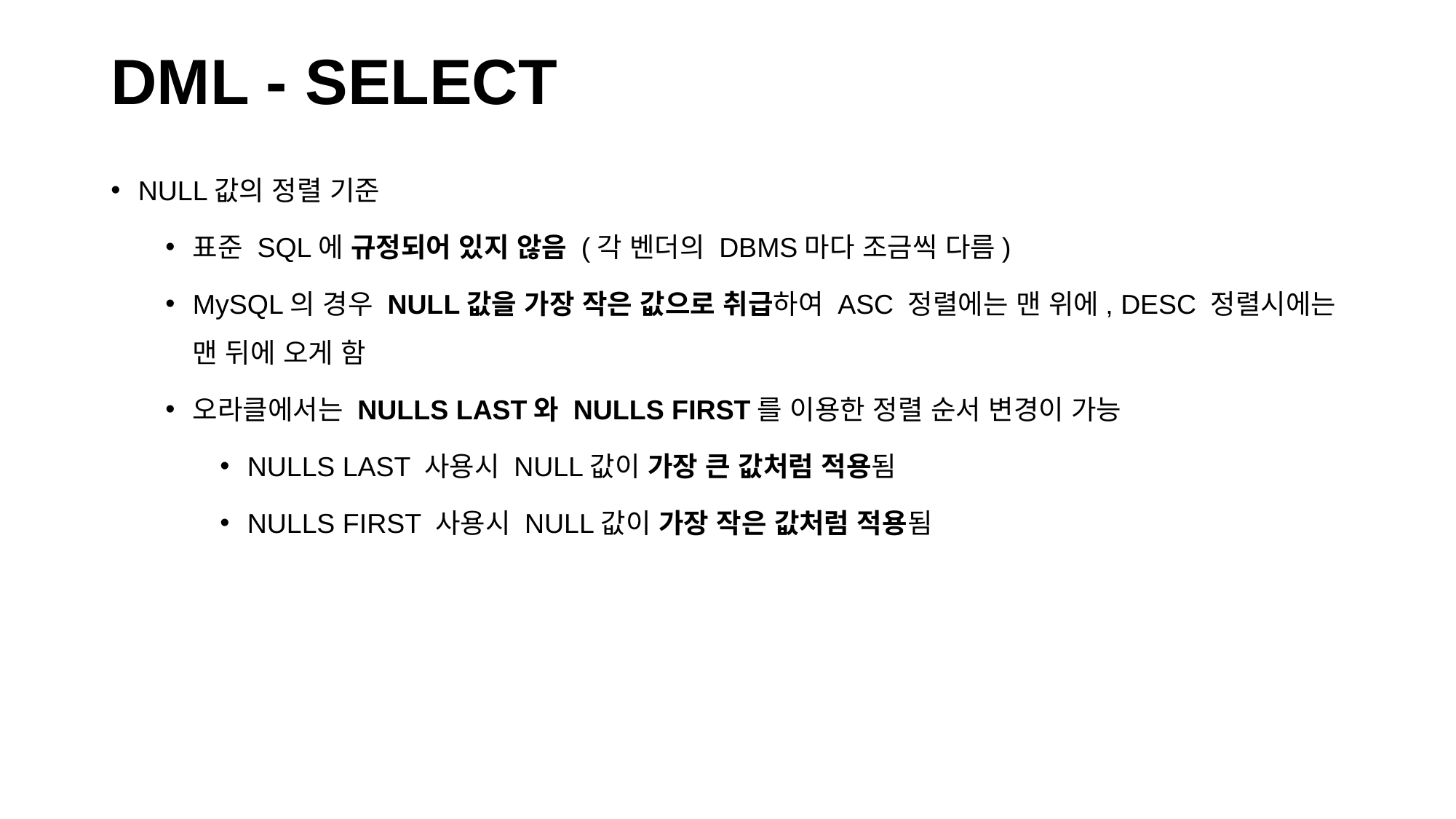

# DML - SELECT
NULL값의 정렬 기준
표준 SQL에 규정되어 있지 않음 (각 벤더의 DBMS마다 조금씩 다름)
MySQL의 경우 NULL값을 가장 작은 값으로 취급하여 ASC 정렬에는 맨 위에, DESC 정렬시에는 맨 뒤에 오게 함
오라클에서는 NULLS LAST와 NULLS FIRST를 이용한 정렬 순서 변경이 가능
NULLS LAST 사용시 NULL값이 가장 큰 값처럼 적용됨
NULLS FIRST 사용시 NULL값이 가장 작은 값처럼 적용됨